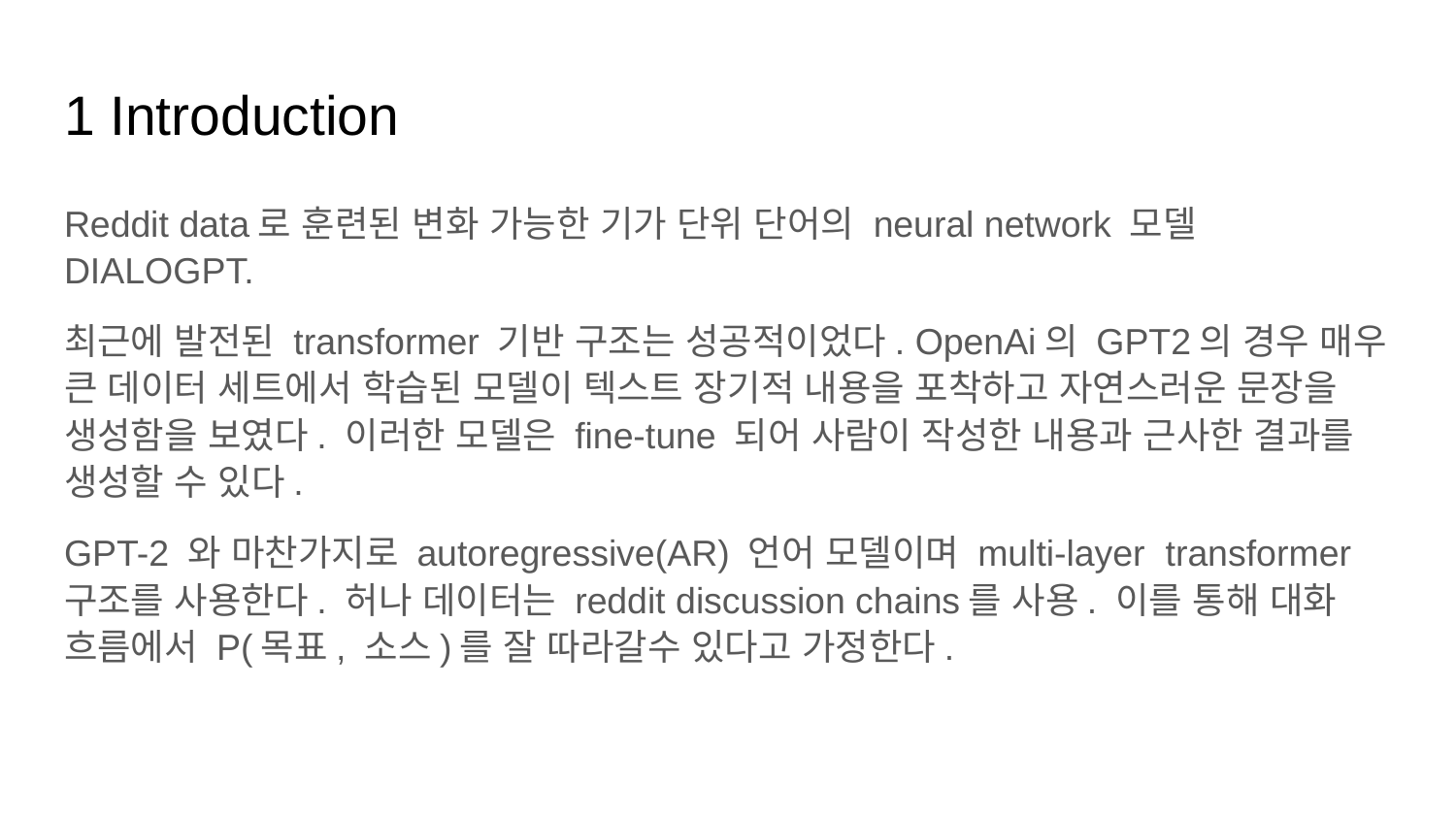

# 1 Introduction
Reddit data로 훈련된 변화 가능한 기가 단위 단어의 neural network 모델 DIALOGPT.
최근에 발전된 transformer 기반 구조는 성공적이었다. OpenAi의 GPT2의 경우 매우 큰 데이터 세트에서 학습된 모델이 텍스트 장기적 내용을 포착하고 자연스러운 문장을 생성함을 보였다. 이러한 모델은 fine-tune 되어 사람이 작성한 내용과 근사한 결과를 생성할 수 있다.
GPT-2 와 마찬가지로 autoregressive(AR) 언어 모델이며 multi-layer  transformer 구조를 사용한다. 허나 데이터는 reddit discussion chains를 사용. 이를 통해 대화 흐름에서 P(목표, 소스)를 잘 따라갈수 있다고 가정한다.